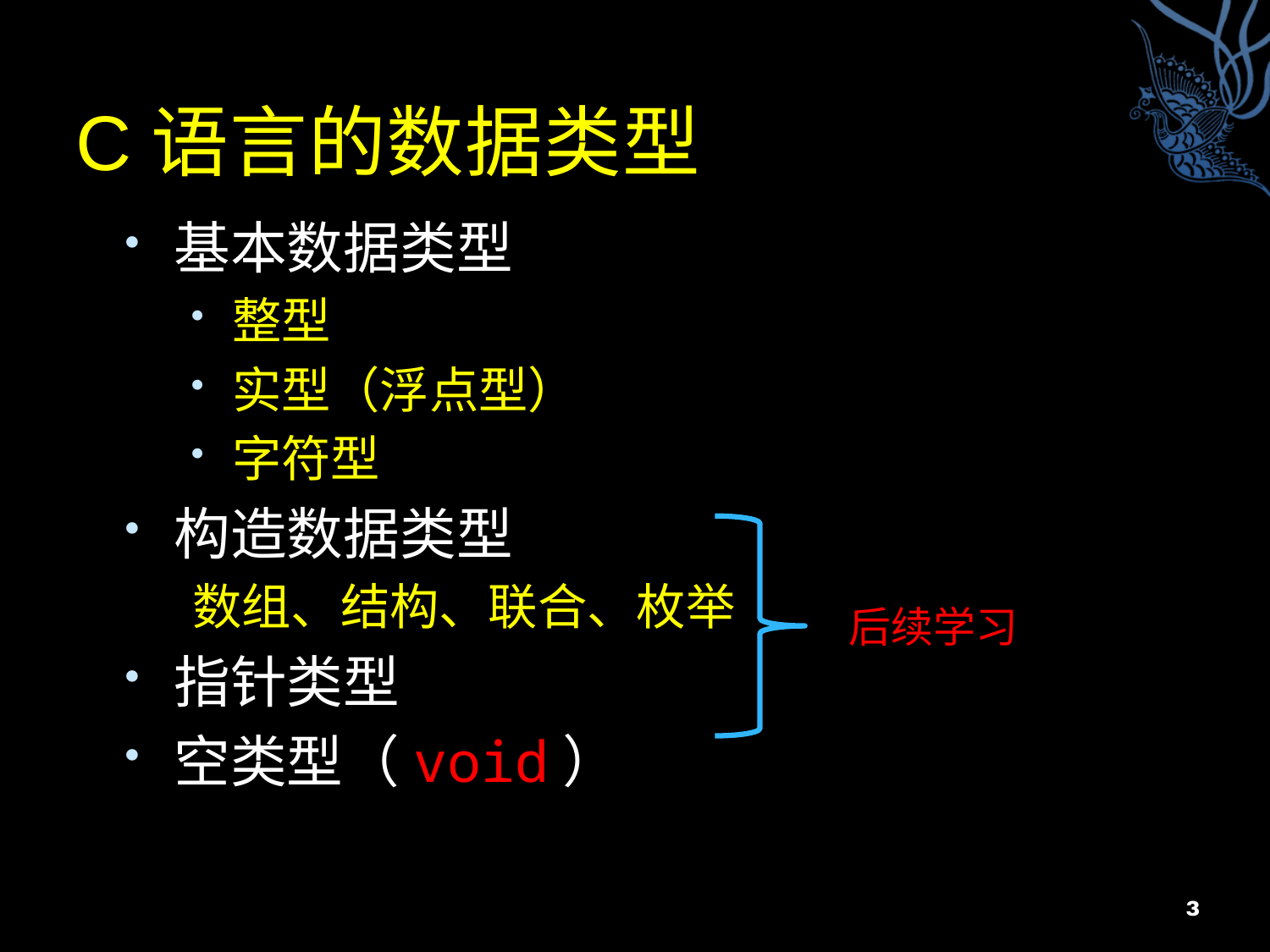

# C语言的数据类型
基本数据类型
整型
实型（浮点型）
字符型
构造数据类型
数组、结构、联合、枚举
指针类型
空类型（void）

后续学习
3